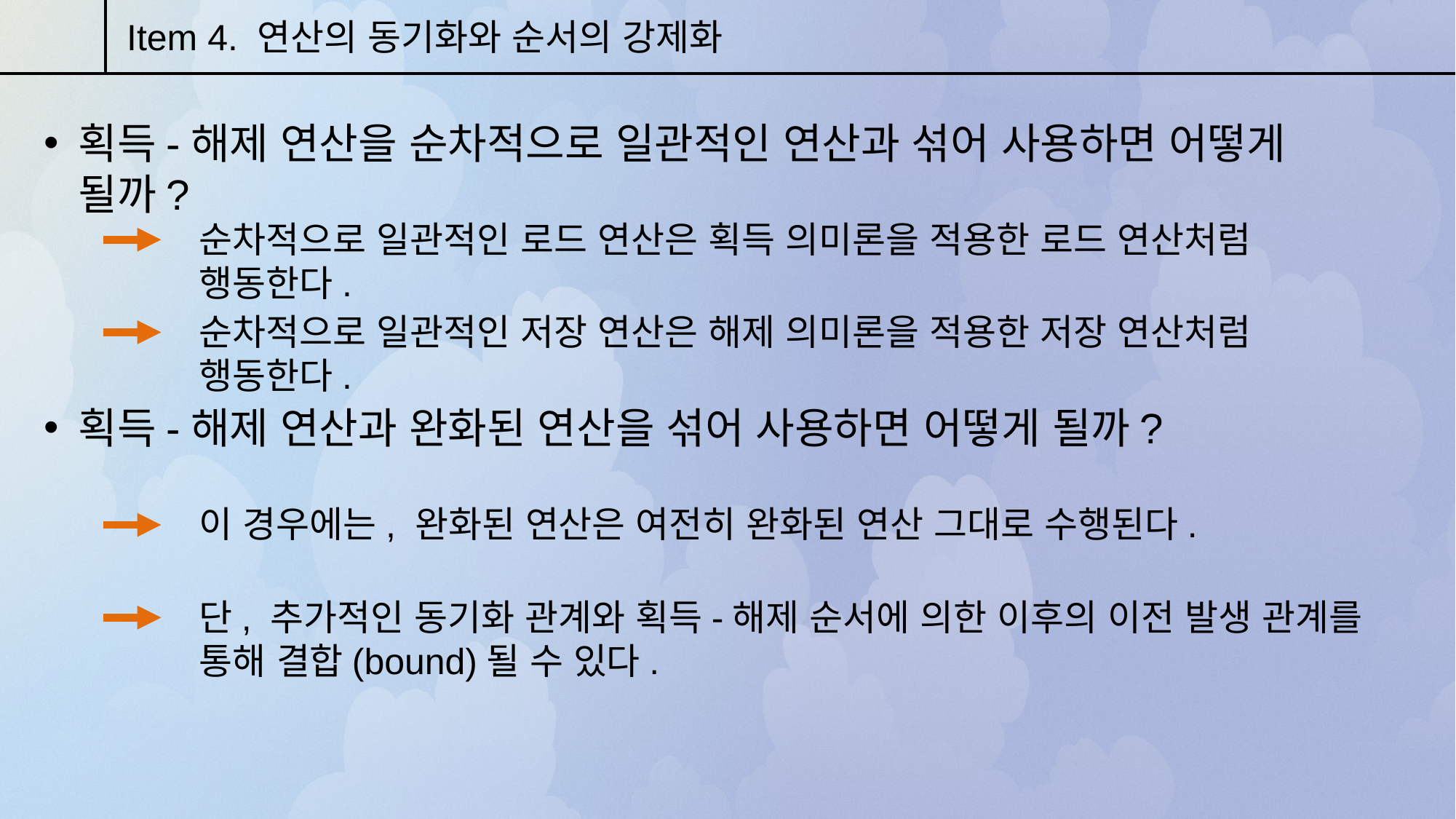

Item 4. 연산의 동기화와 순서의 강제화
획득-해제 연산을 순차적으로 일관적인 연산과 섞어 사용하면 어떻게 될까?
순차적으로 일관적인 로드 연산은 획득 의미론을 적용한 로드 연산처럼 행동한다.
순차적으로 일관적인 저장 연산은 해제 의미론을 적용한 저장 연산처럼 행동한다.
획득-해제 연산과 완화된 연산을 섞어 사용하면 어떻게 될까?
이 경우에는, 완화된 연산은 여전히 완화된 연산 그대로 수행된다.
단, 추가적인 동기화 관계와 획득-해제 순서에 의한 이후의 이전 발생 관계를 통해 결합(bound)될 수 있다.